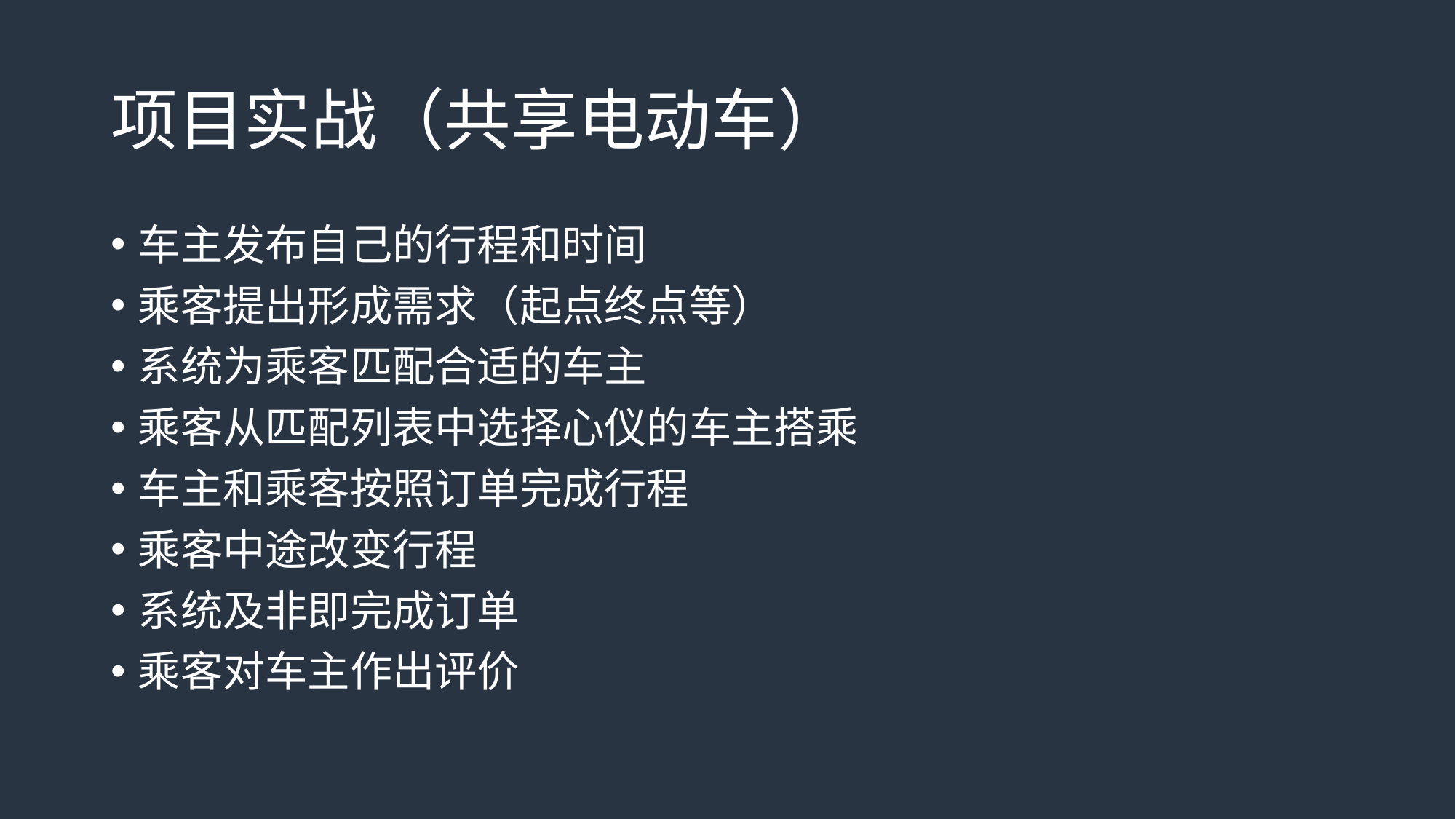

# 项目实战（共享电动车）
车主发布自己的行程和时间
乘客提出形成需求（起点终点等）
系统为乘客匹配合适的车主
乘客从匹配列表中选择心仪的车主搭乘
车主和乘客按照订单完成行程
乘客中途改变行程
系统及非即完成订单
乘客对车主作出评价